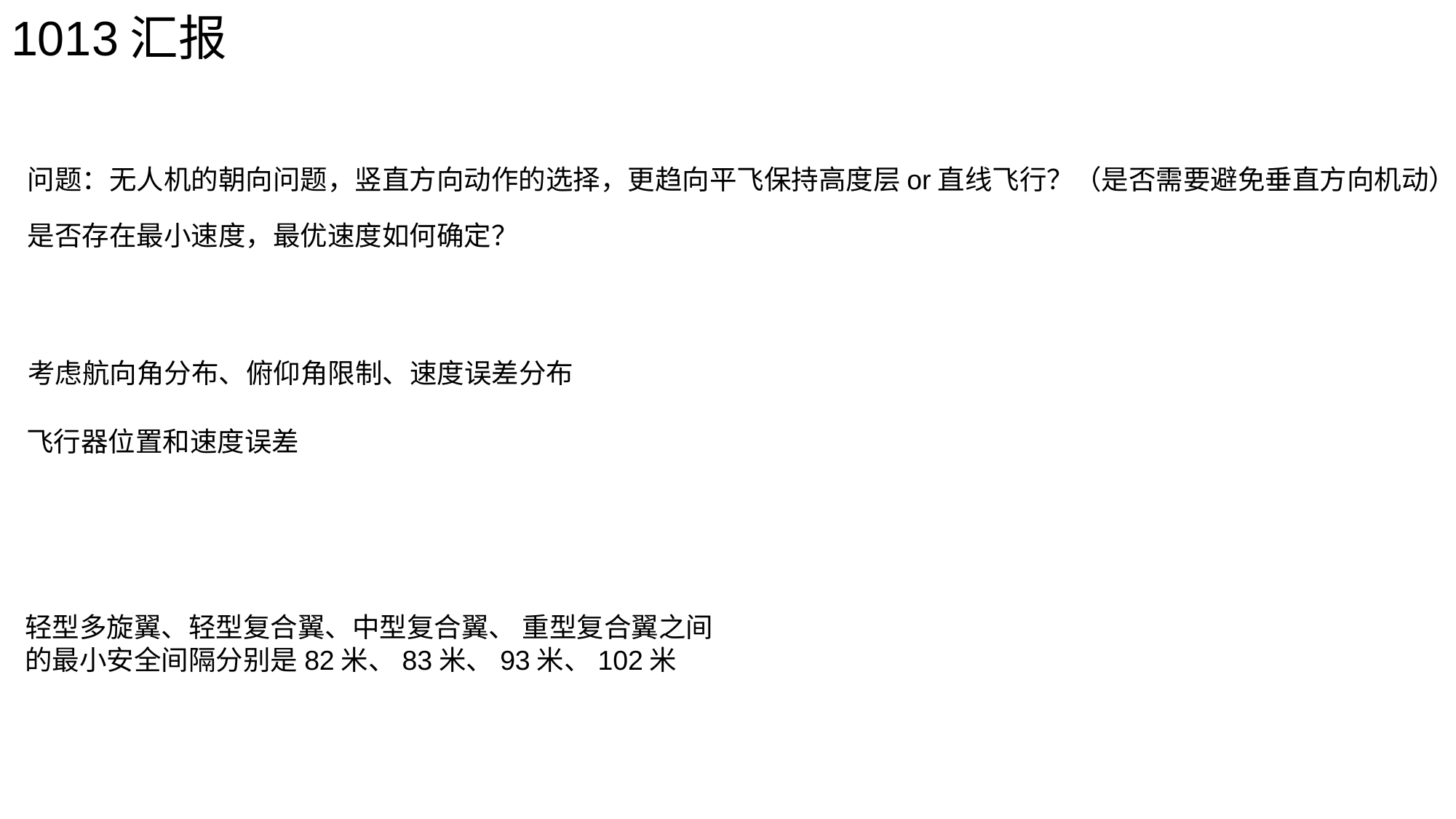

# 1013汇报
问题：无人机的朝向问题，竖直方向动作的选择，更趋向平飞保持高度层or直线飞行？（是否需要避免垂直方向机动）
是否存在最小速度，最优速度如何确定？
考虑航向角分布、俯仰角限制、速度误差分布
飞行器位置和速度误差
轻型多旋翼、轻型复合翼、中型复合翼、 重型复合翼之间的最小安全间隔分别是82米、83米、93米、102米